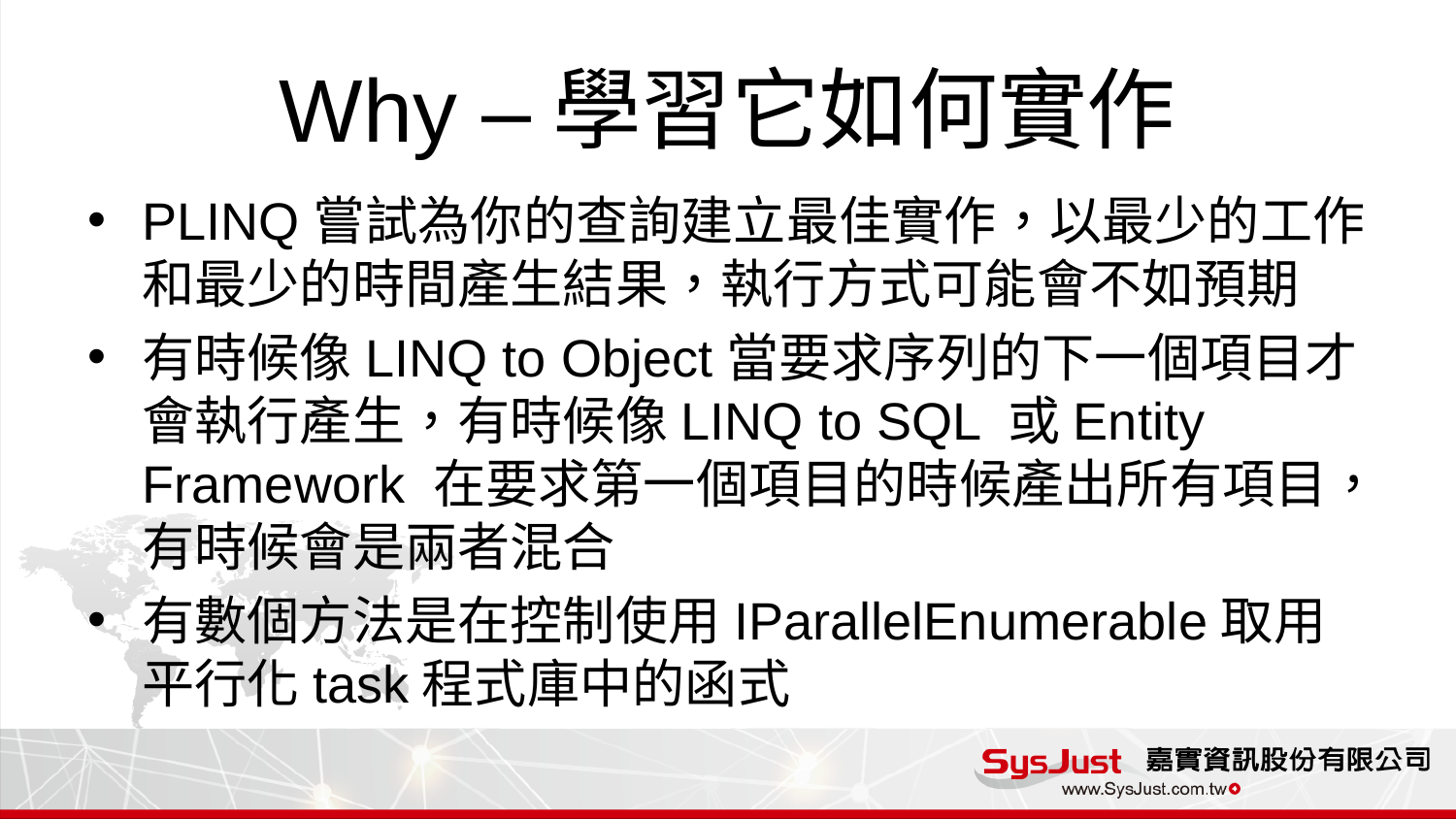

# Why –學習它如何實作
PLINQ嘗試為你的查詢建立最佳實作，以最少的工作和最少的時間產生結果，執行方式可能會不如預期
有時候像LINQ to Object當要求序列的下一個項目才會執行產生，有時候像LINQ to SQL 或Entity Framework 在要求第一個項目的時候產出所有項目，有時候會是兩者混合
有數個方法是在控制使用IParallelEnumerable取用平行化task程式庫中的函式